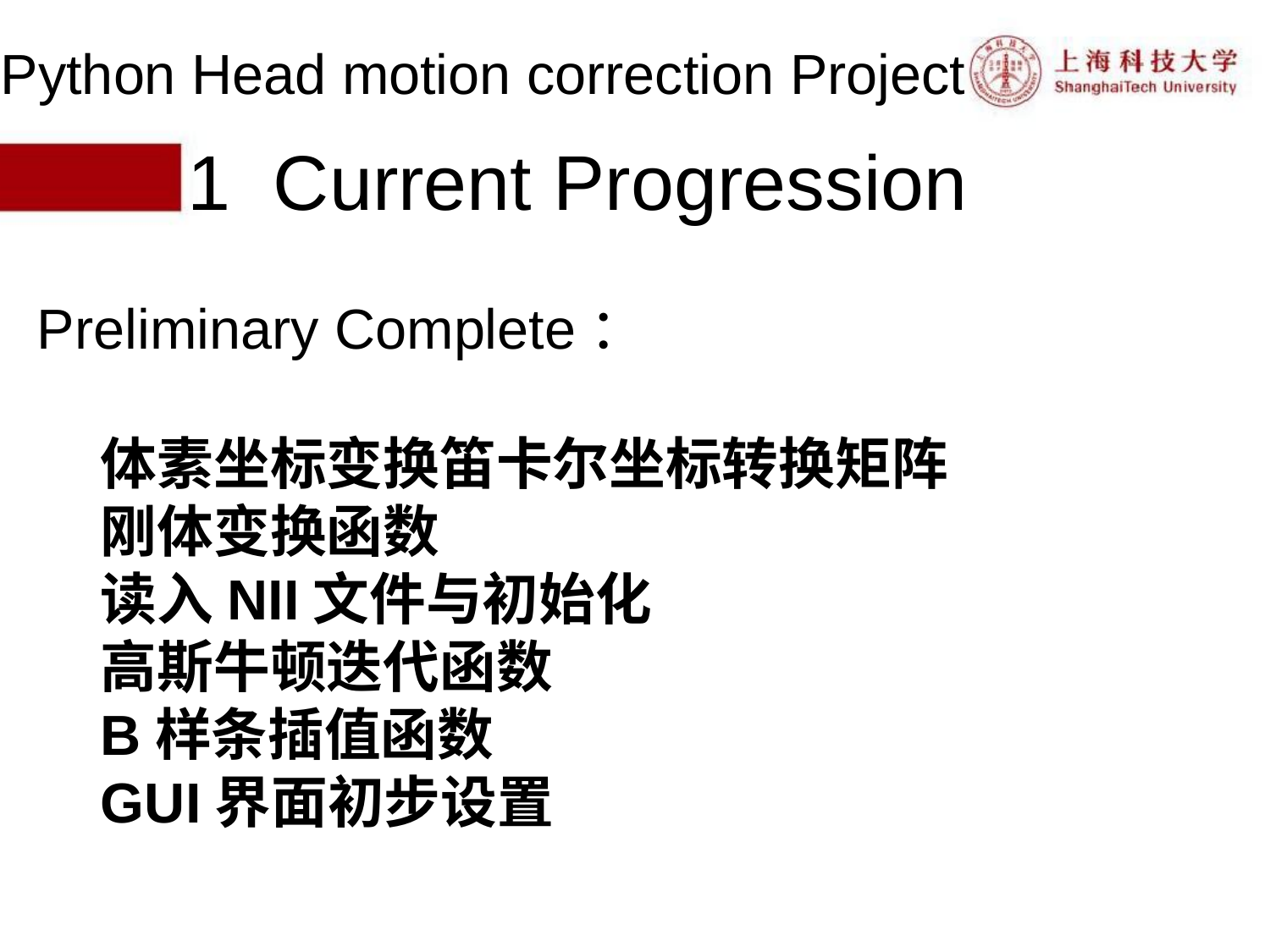

# Python Head motion correction Project
    1  Current Progression

Preliminary Complete：

体素坐标变换笛卡尔坐标转换矩阵
刚体变换函数
读入NII文件与初始化
高斯牛顿迭代函数
B样条插值函数
GUI界面初步设置